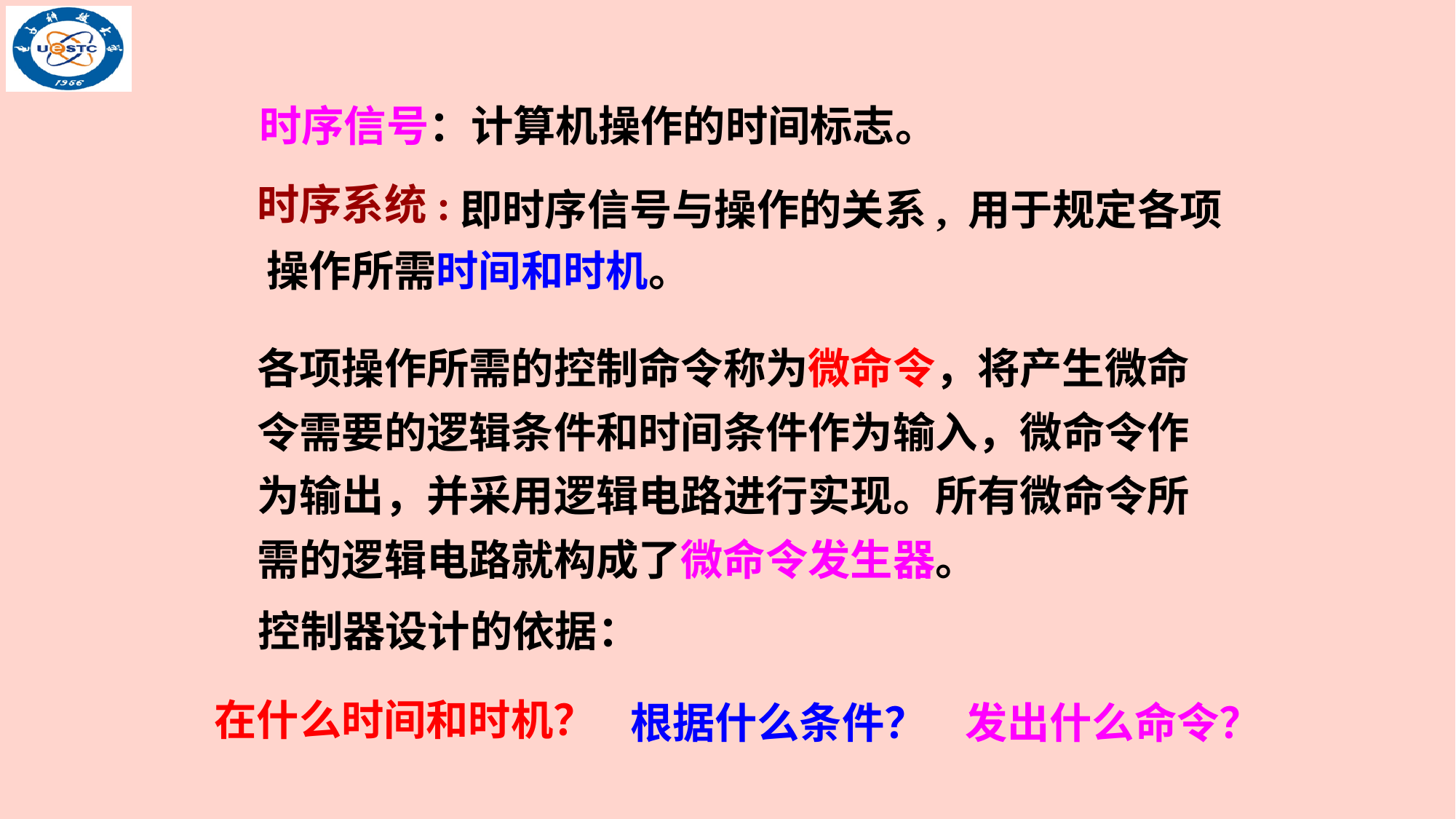

时序信号：计算机操作的时间标志。
                   即时序信号与操作的关系, 用于规定各项操作所需时间和时机。
时序系统:
各项操作所需的控制命令称为微命令，将产生微命令需要的逻辑条件和时间条件作为输入，微命令作为输出，并采用逻辑电路进行实现。所有微命令所需的逻辑电路就构成了微命令发生器。
控制器设计的依据：
在什么时间和时机？
根据什么条件？
发出什么命令？